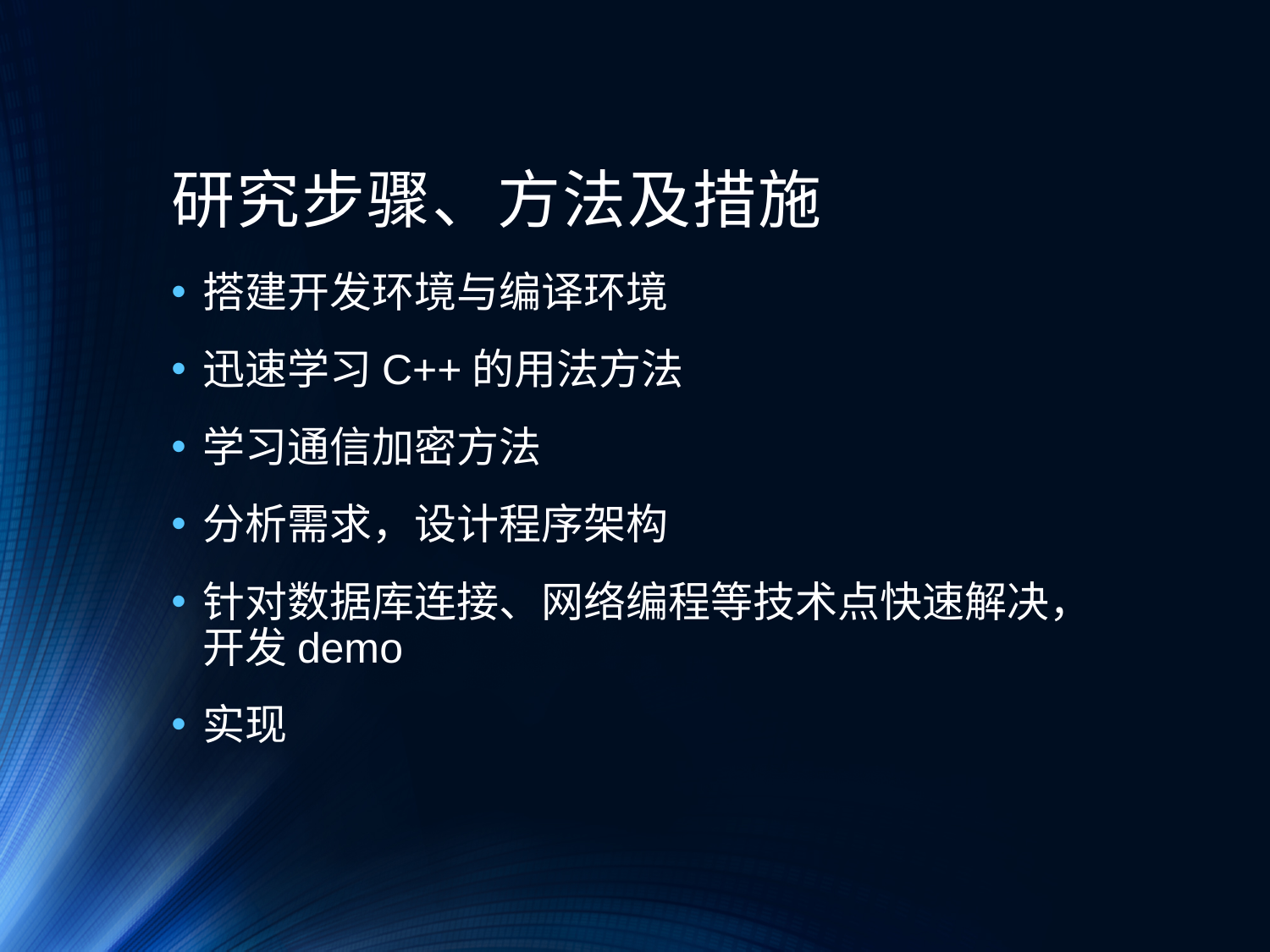

# 研究步骤、方法及措施
搭建开发环境与编译环境
迅速学习C++的用法方法
学习通信加密方法
分析需求，设计程序架构
针对数据库连接、网络编程等技术点快速解决，开发demo
实现